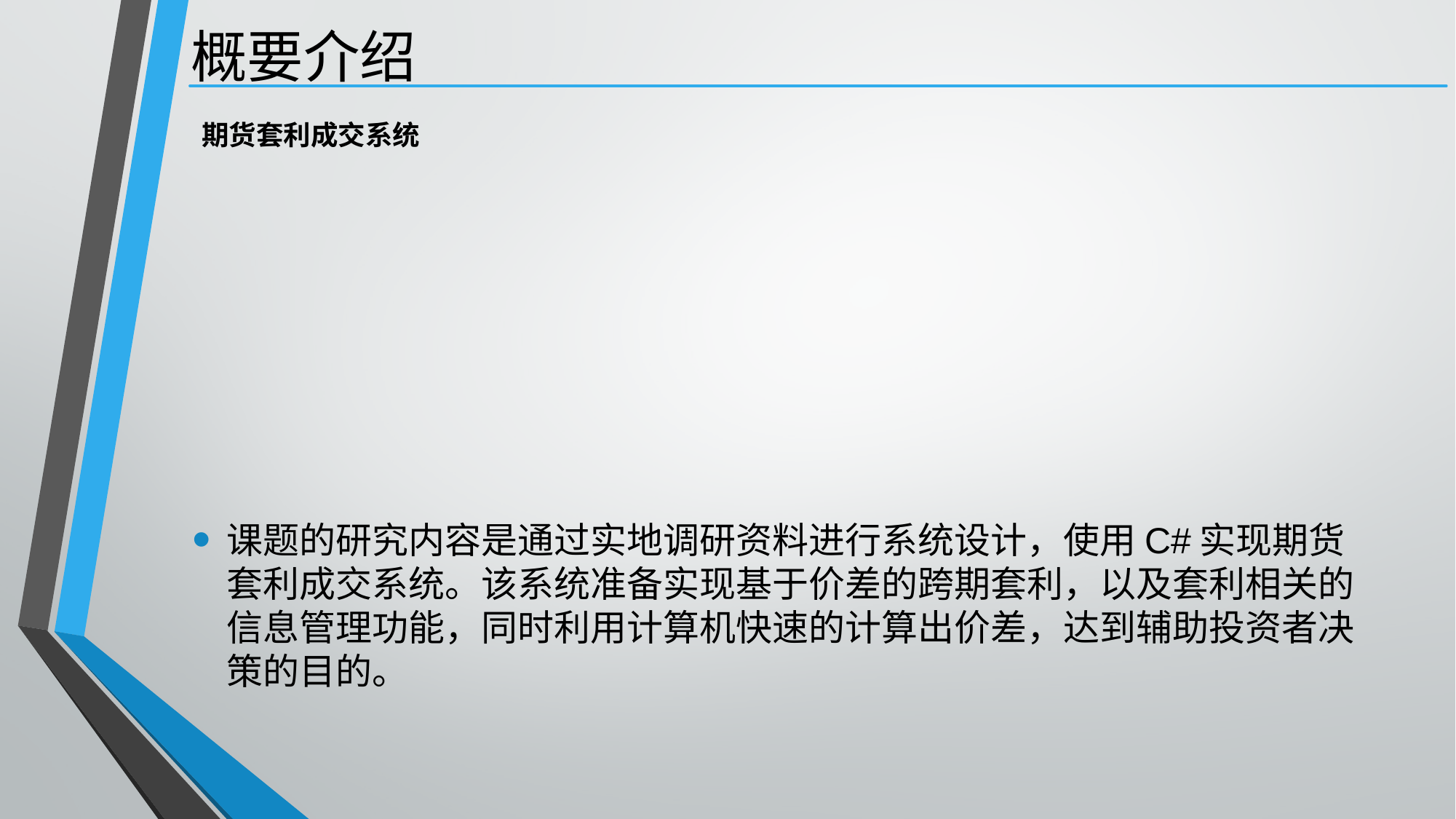

# 概要介绍
期货套利成交系统
课题的研究内容是通过实地调研资料进行系统设计，使用C#实现期货套利成交系统。该系统准备实现基于价差的跨期套利，以及套利相关的信息管理功能，同时利用计算机快速的计算出价差，达到辅助投资者决策的目的。